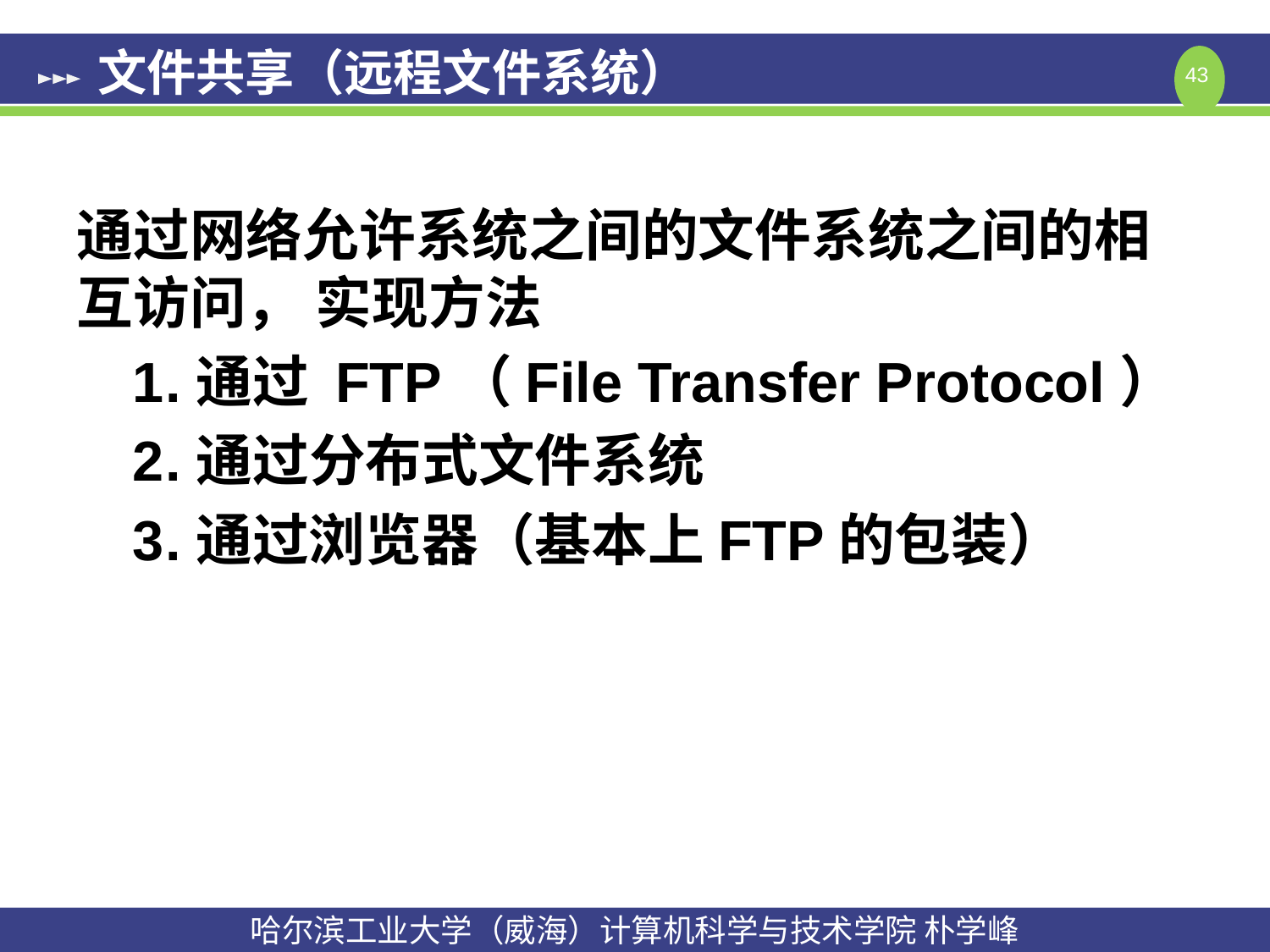

# 文件共享（远程文件系统）
通过网络允许系统之间的文件系统之间的相互访问， 实现方法
通过 FTP（File Transfer Protocol）
通过分布式文件系统
通过浏览器（基本上FTP的包装）